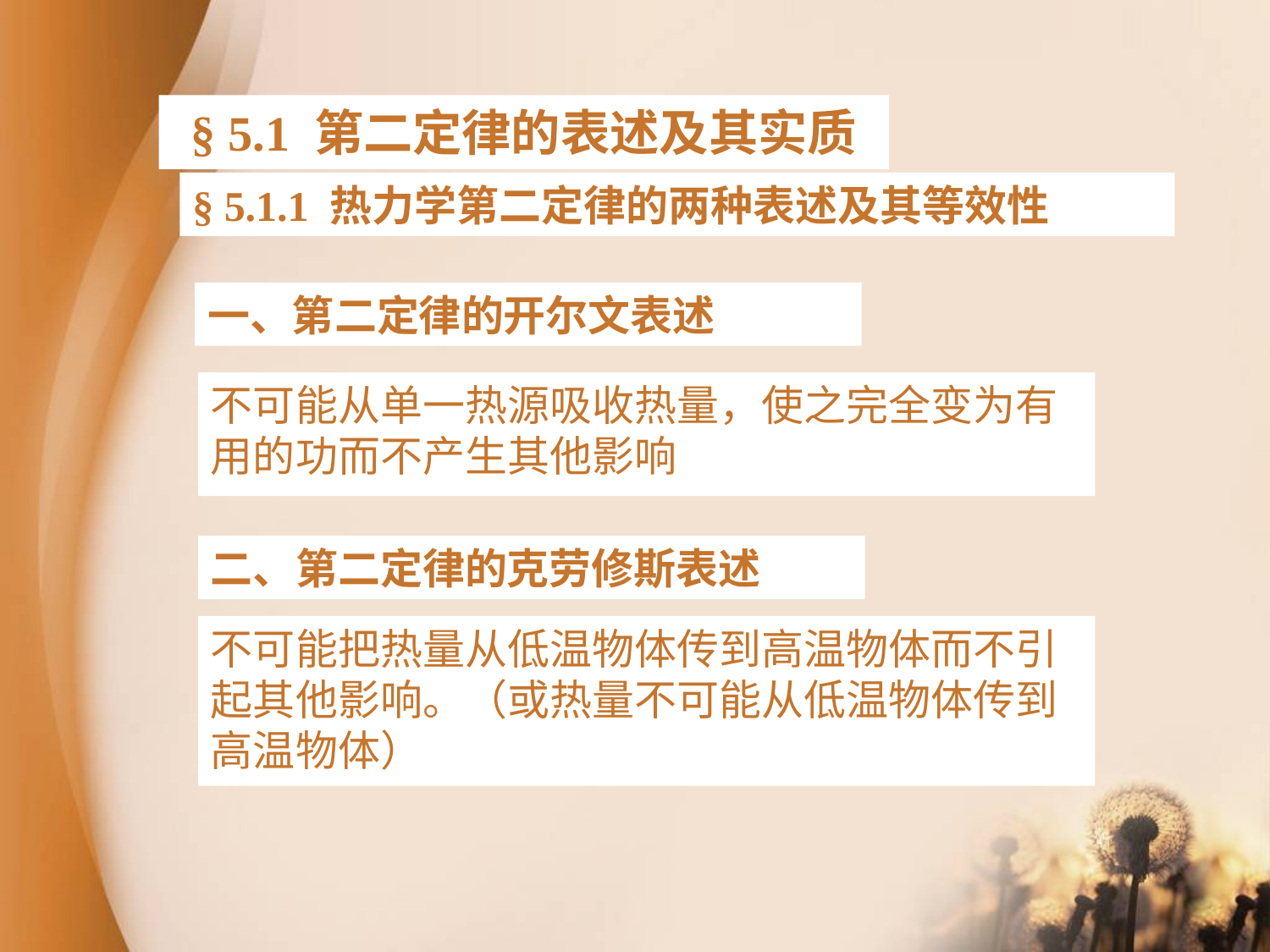

§ 5.1 第二定律的表述及其实质
§ 5.1.1 热力学第二定律的两种表述及其等效性
一、第二定律的开尔文表述
不可能从单一热源吸收热量，使之完全变为有用的功而不产生其他影响
二、第二定律的克劳修斯表述
不可能把热量从低温物体传到高温物体而不引起其他影响。（或热量不可能从低温物体传到高温物体）